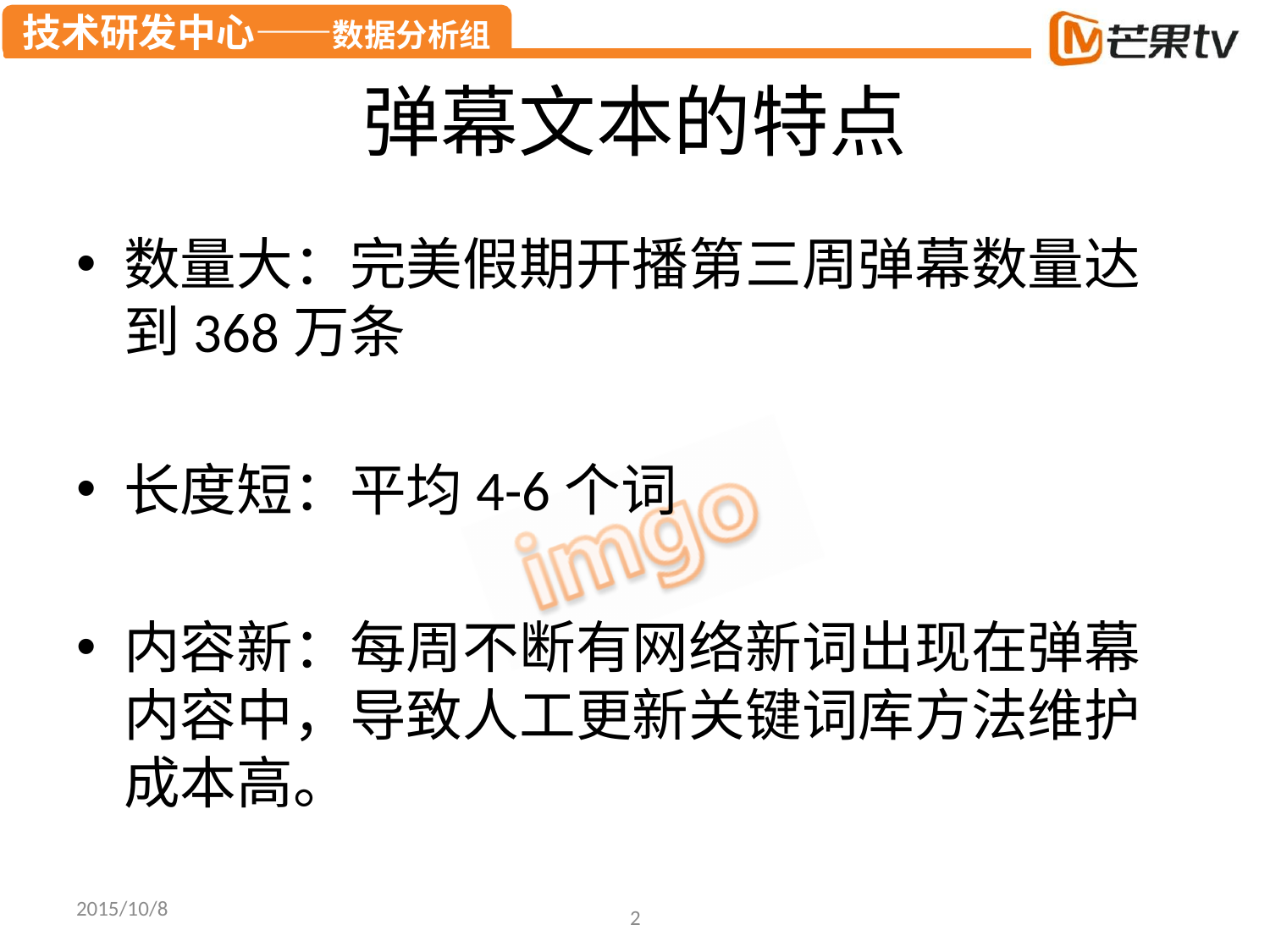

# 弹幕文本的特点
数量大：完美假期开播第三周弹幕数量达到368万条

长度短：平均4-6个词

内容新：每周不断有网络新词出现在弹幕内容中，导致人工更新关键词库方法维护成本高。
2015/10/8
2